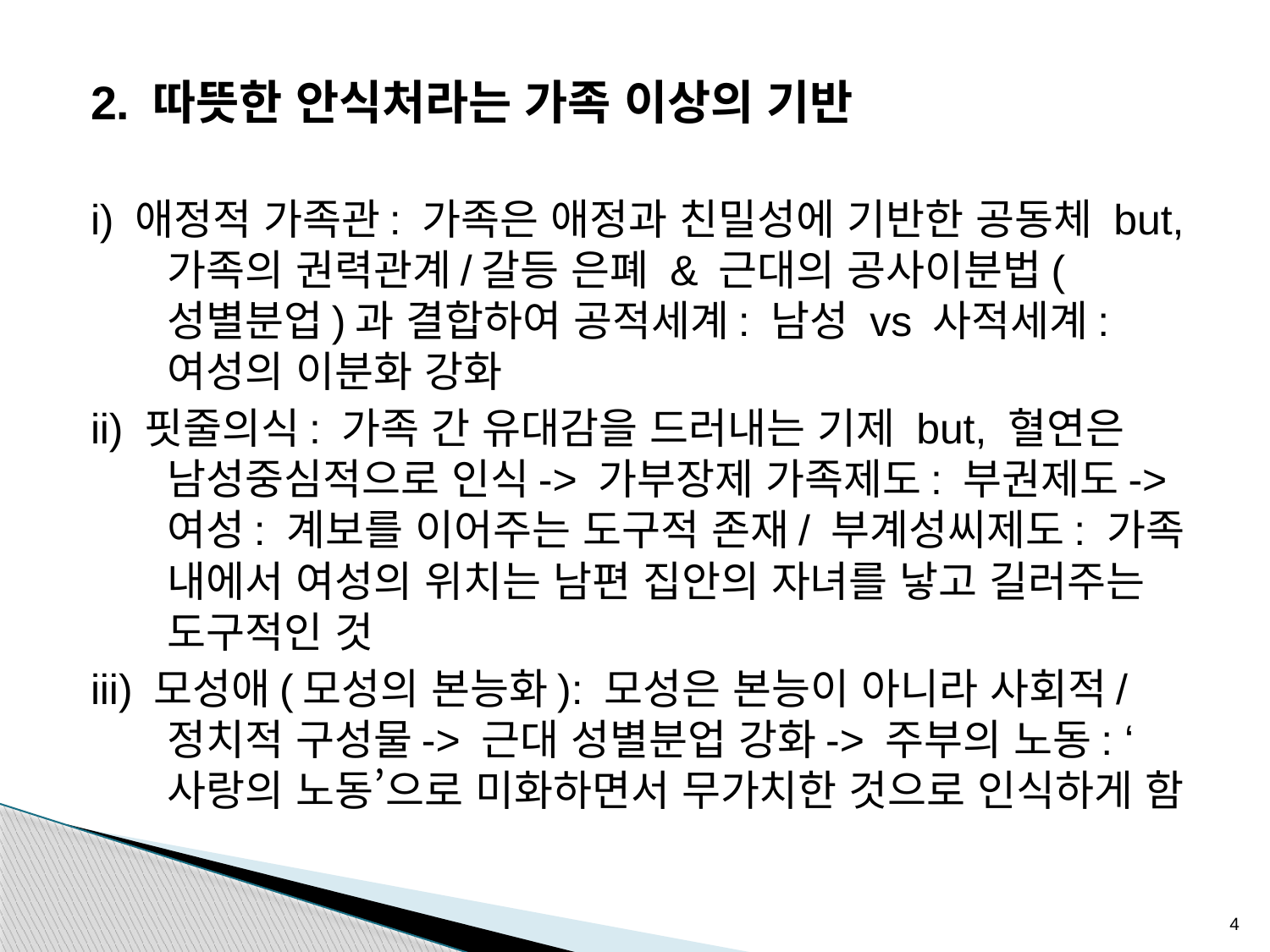

2. 따뜻한 안식처라는 가족 이상의 기반

i) 애정적 가족관: 가족은 애정과 친밀성에 기반한 공동체 but, 가족의 권력관계/갈등 은폐 & 근대의 공사이분법(성별분업)과 결합하여 공적세계: 남성 vs 사적세계:여성의 이분화 강화
ii) 핏줄의식: 가족 간 유대감을 드러내는 기제 but, 혈연은 남성중심적으로 인식-> 가부장제 가족제도: 부권제도-> 여성: 계보를 이어주는 도구적 존재/ 부계성씨제도: 가족 내에서 여성의 위치는 남편 집안의 자녀를 낳고 길러주는 도구적인 것
iii) 모성애(모성의 본능화): 모성은 본능이 아니라 사회적/정치적 구성물-> 근대 성별분업 강화-> 주부의 노동: ‘사랑의 노동’으로 미화하면서 무가치한 것으로 인식하게 함

4